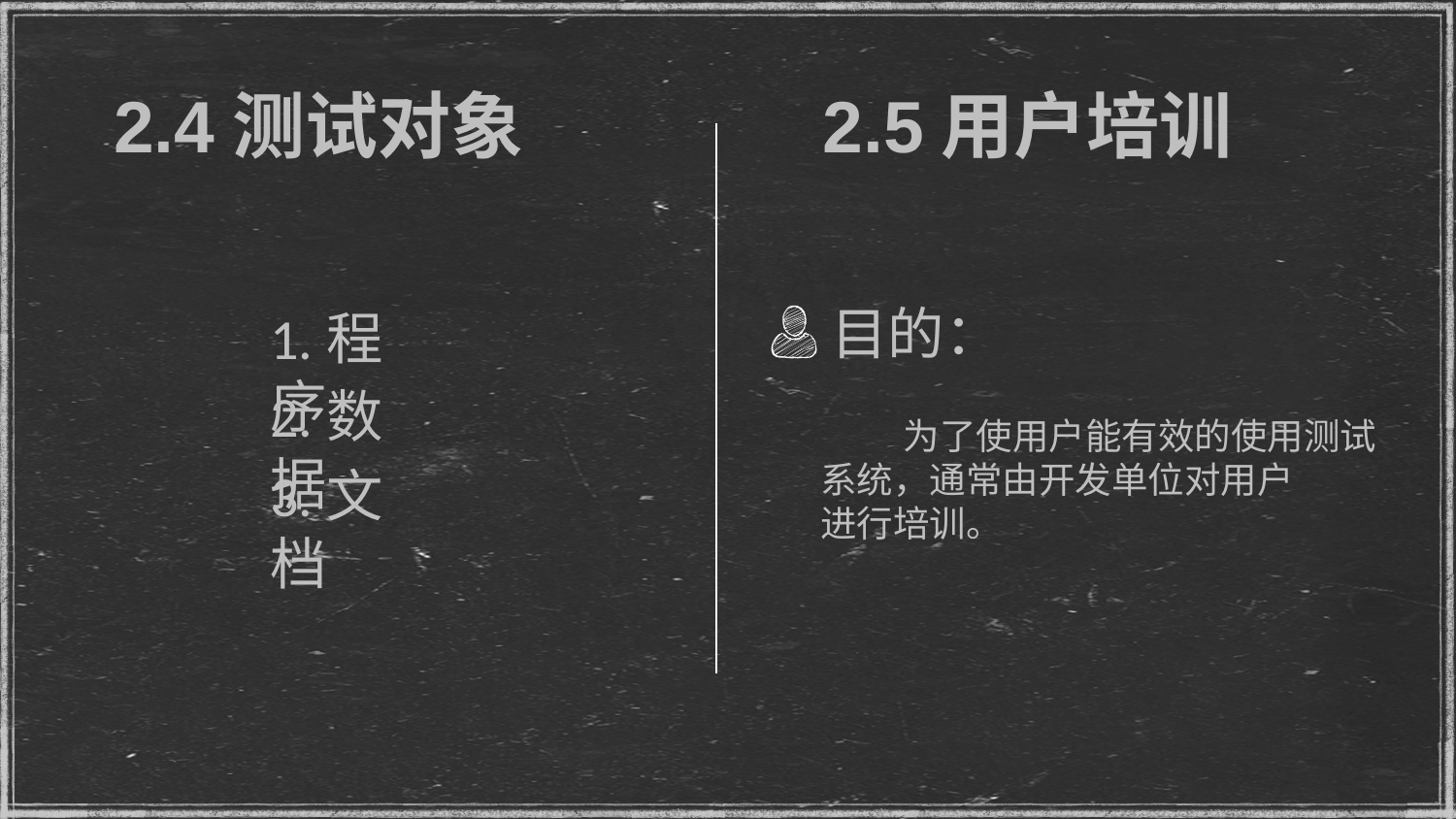

2.4测试对象
2.5用户培训
目的：
1.程序

2.数据
         为了使用户能有效的使用测试
系统，通常由开发单位对用户
进行培训。
3.文档